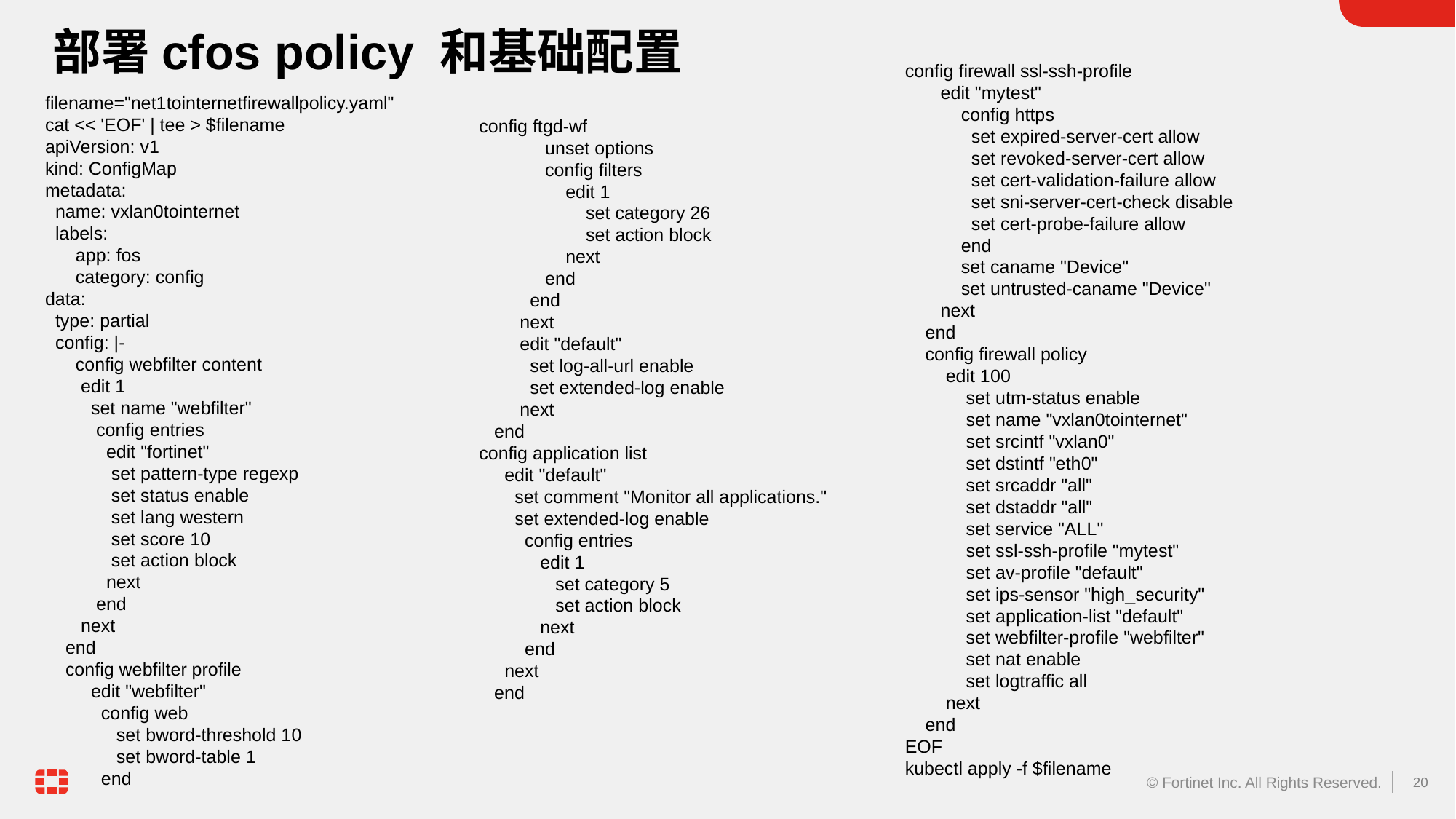

# 部署cfos policy 和基础配置
config firewall ssl-ssh-profile
       edit "mytest"
           config https
             set expired-server-cert allow
             set revoked-server-cert allow
             set cert-validation-failure allow
             set sni-server-cert-check disable
             set cert-probe-failure allow
           end
           set caname "Device"
           set untrusted-caname "Device"
       next
    end
    config firewall policy
        edit 100
            set utm-status enable
            set name "vxlan0tointernet"
            set srcintf "vxlan0"
            set dstintf "eth0"
            set srcaddr "all"
            set dstaddr "all"
            set service "ALL"
            set ssl-ssh-profile "mytest"
            set av-profile "default"
            set ips-sensor "high_security"
            set application-list "default"
            set webfilter-profile "webfilter"
            set nat enable
            set logtraffic all
        next
    end
EOF
kubectl apply -f $filename
filename="net1tointernetfirewallpolicy.yaml"
cat << 'EOF' | tee > $filename
apiVersion: v1
kind: ConfigMap
metadata:
  name: vxlan0tointernet
  labels:
      app: fos
      category: config
data:
  type: partial
  config: |-
      config webfilter content
       edit 1
         set name "webfilter"
          config entries
            edit "fortinet"
             set pattern-type regexp
             set status enable
             set lang western
             set score 10
             set action block
            next
          end
       next
    end
    config webfilter profile
         edit "webfilter"
           config web
              set bword-threshold 10
              set bword-table 1
           end

 config ftgd-wf
              unset options
              config filters
                  edit 1
                      set category 26
                      set action block
                  next
              end
           end
         next
         edit "default"
           set log-all-url enable
           set extended-log enable
         next
    end
 config application list
      edit "default"
        set comment "Monitor all applications."
        set extended-log enable
          config entries
             edit 1
                set category 5
                set action block
             next
          end
      next
    end